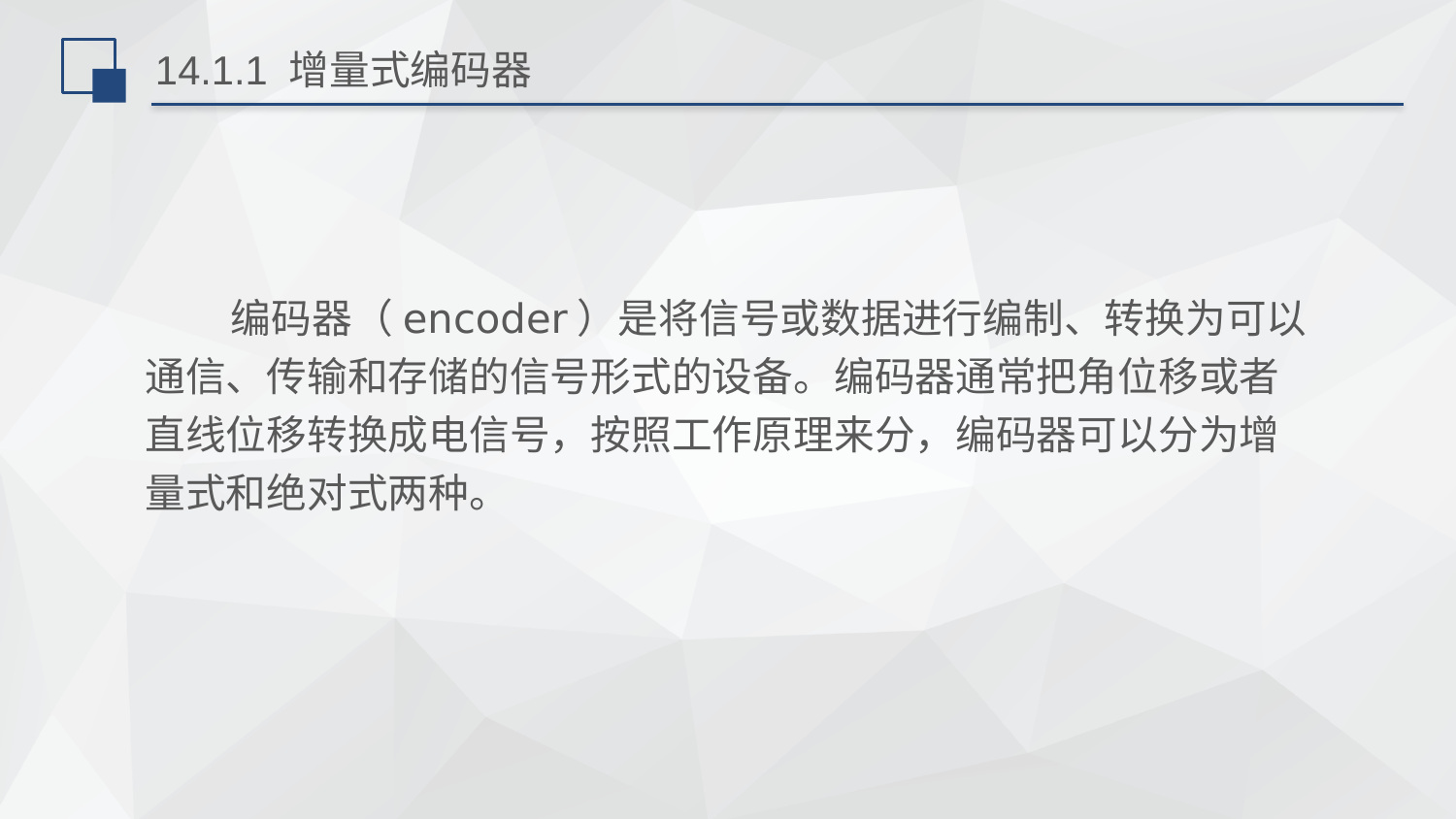

# 14.1.1 增量式编码器
编码器（encoder）是将信号或数据进行编制、转换为可以通信、传输和存储的信号形式的设备。编码器通常把角位移或者直线位移转换成电信号，按照工作原理来分，编码器可以分为增量式和绝对式两种。